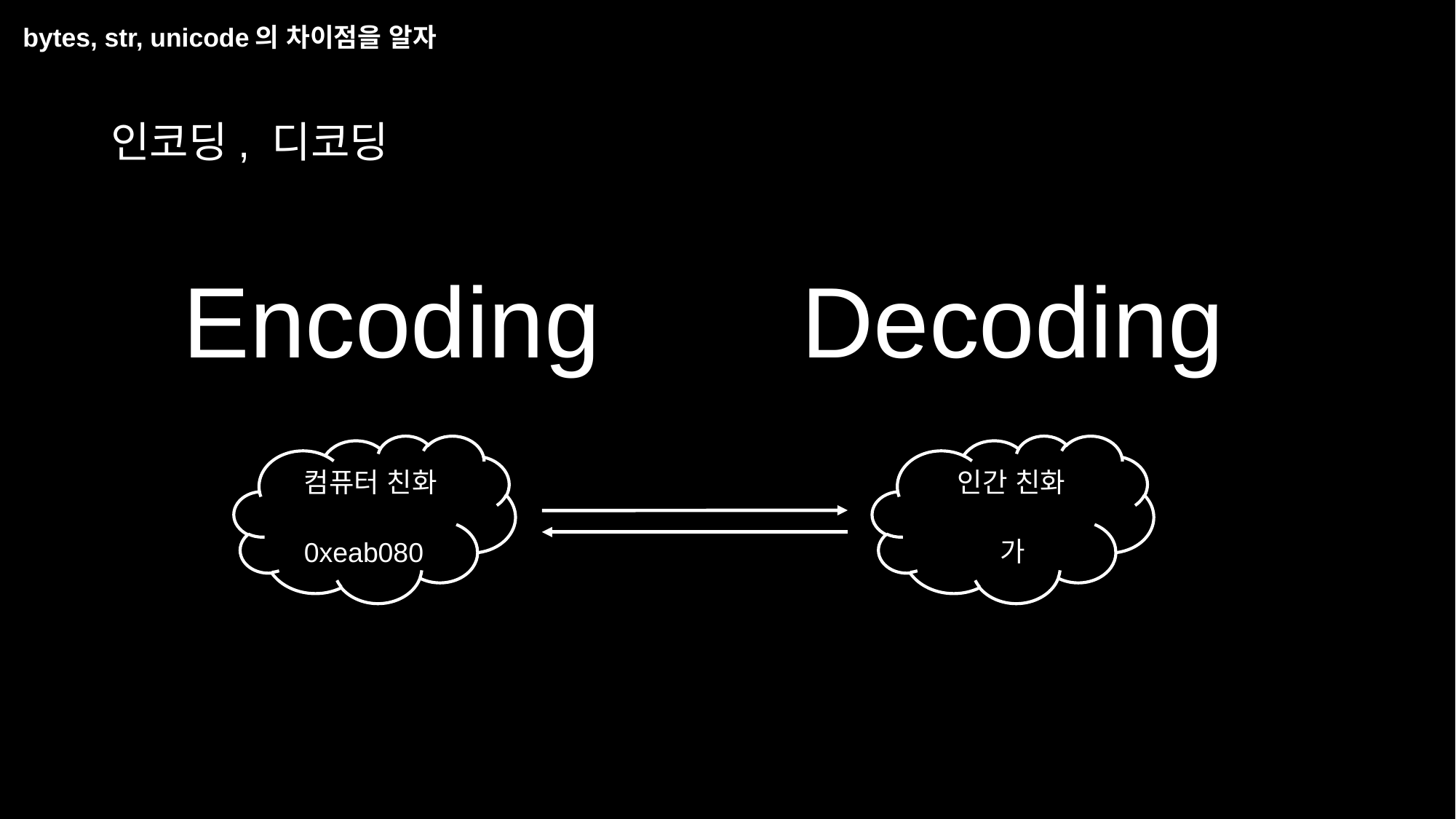

# bytes, str, unicode의 차이점을 알자
인코딩, 디코딩
Encoding
Decoding

컴퓨터 친화
인간 친화
가
0xeab080